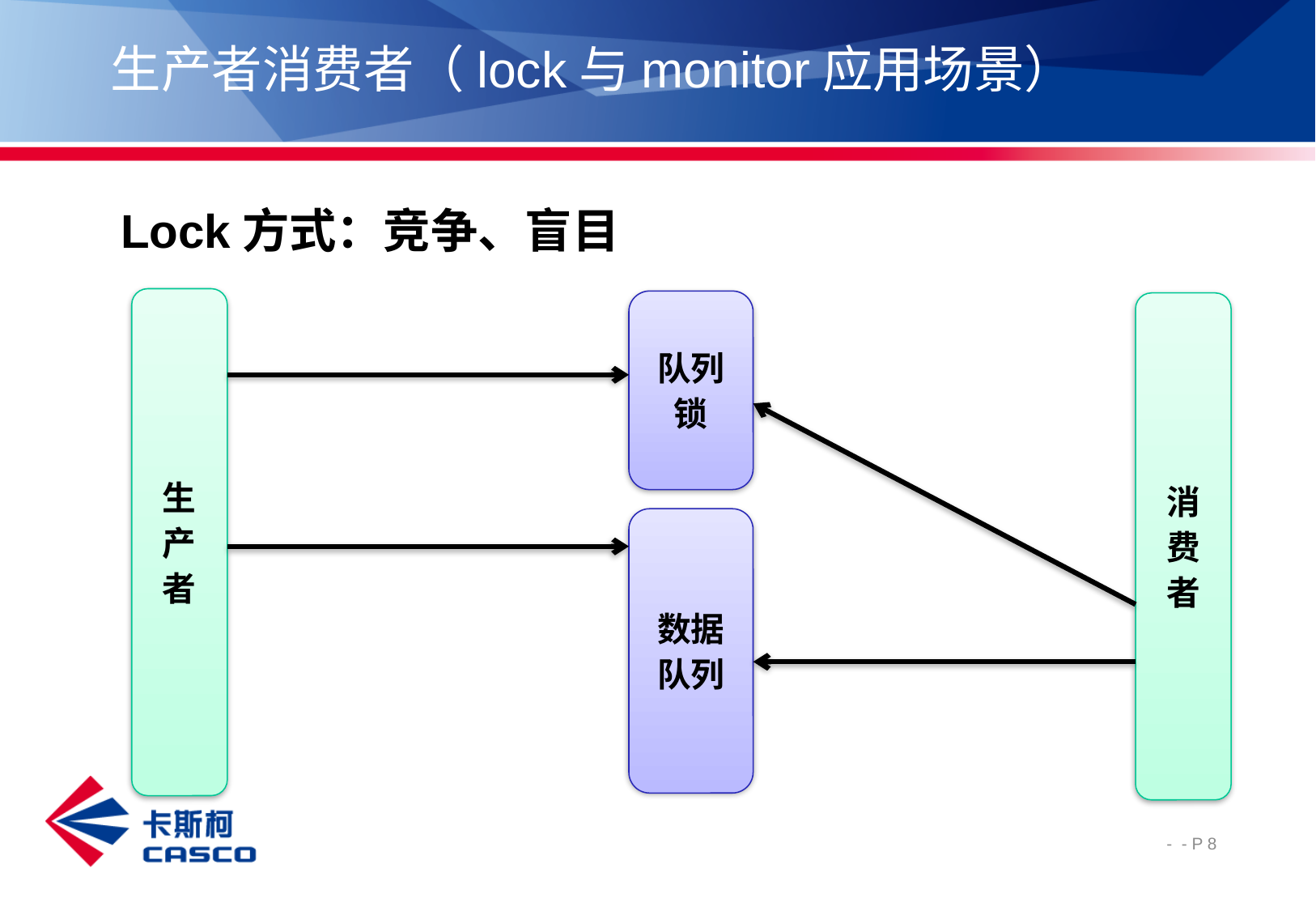

# 生产者消费者（lock与monitor应用场景）
Lock方式：竞争、盲目
生
产
者
队列
锁
消
费
者
数据
队列
 -  - P 8